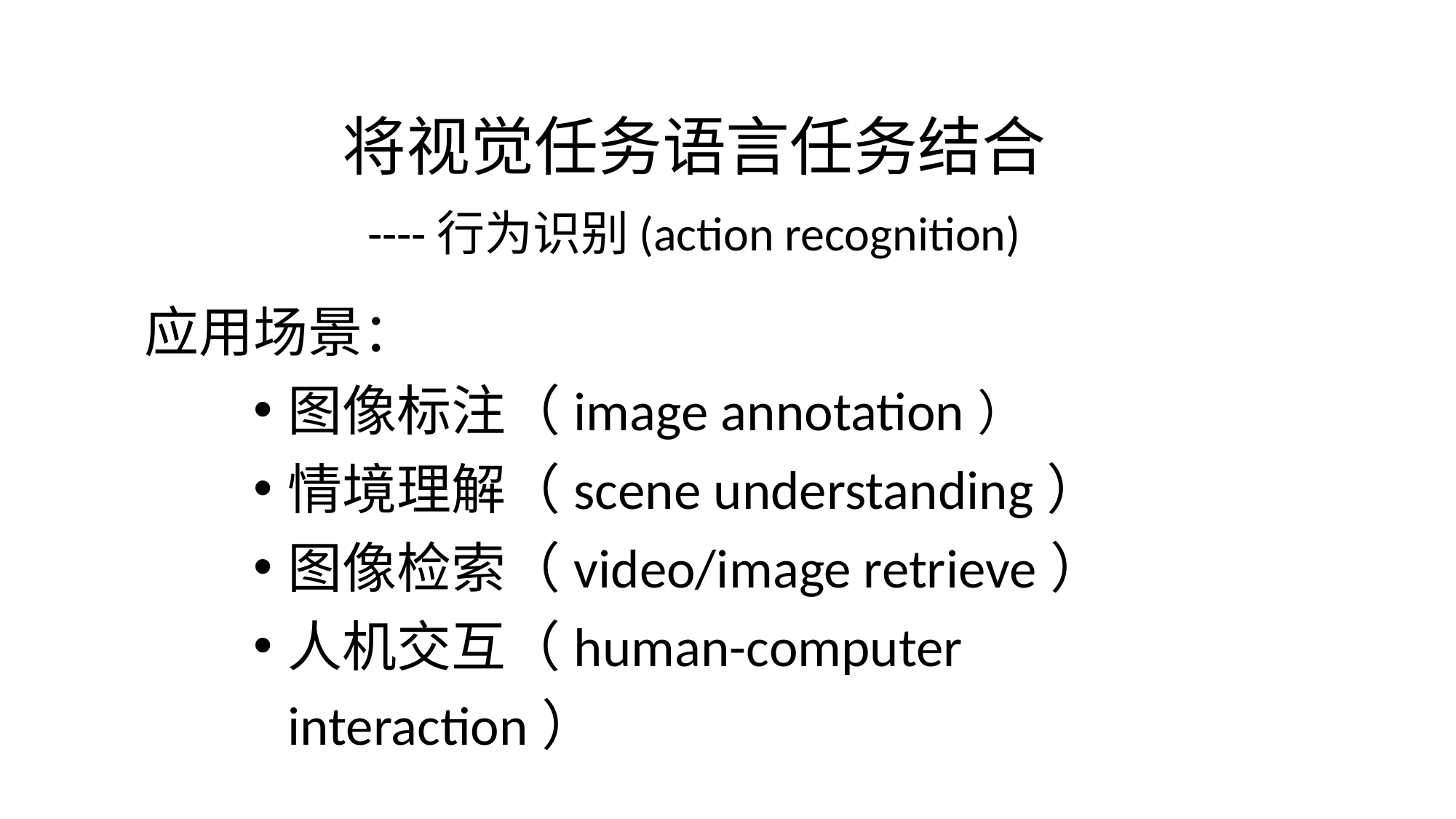

# 将视觉任务语言任务结合 ----行为识别(action recognition)
应用场景：
图像标注（image annotation）
情境理解（scene understanding）
图像检索（video/image retrieve）
人机交互（human-computer interaction）